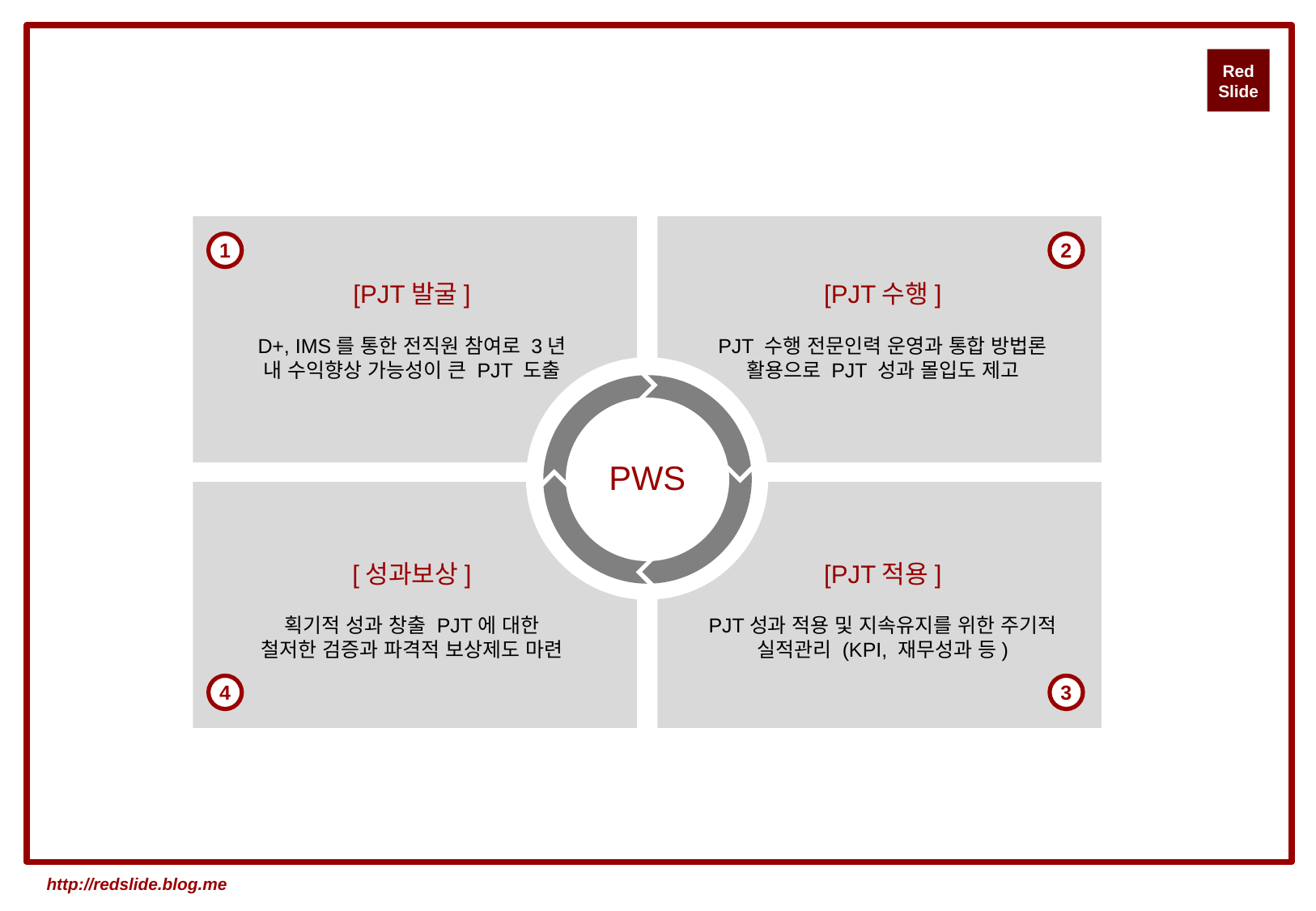

1
2
[PJT발굴]

D+, IMS를 통한 전직원 참여로 3년 내 수익향상 가능성이 큰 PJT 도출
[PJT수행]

PJT 수행 전문인력 운영과 통합 방법론 활용으로 PJT 성과 몰입도 제고

PWS

[성과보상]

획기적 성과 창출 PJT에 대한 철저한 검증과 파격적 보상제도 마련
[PJT적용]

PJT성과 적용 및 지속유지를 위한 주기적 실적관리 (KPI, 재무성과 등)
4
3